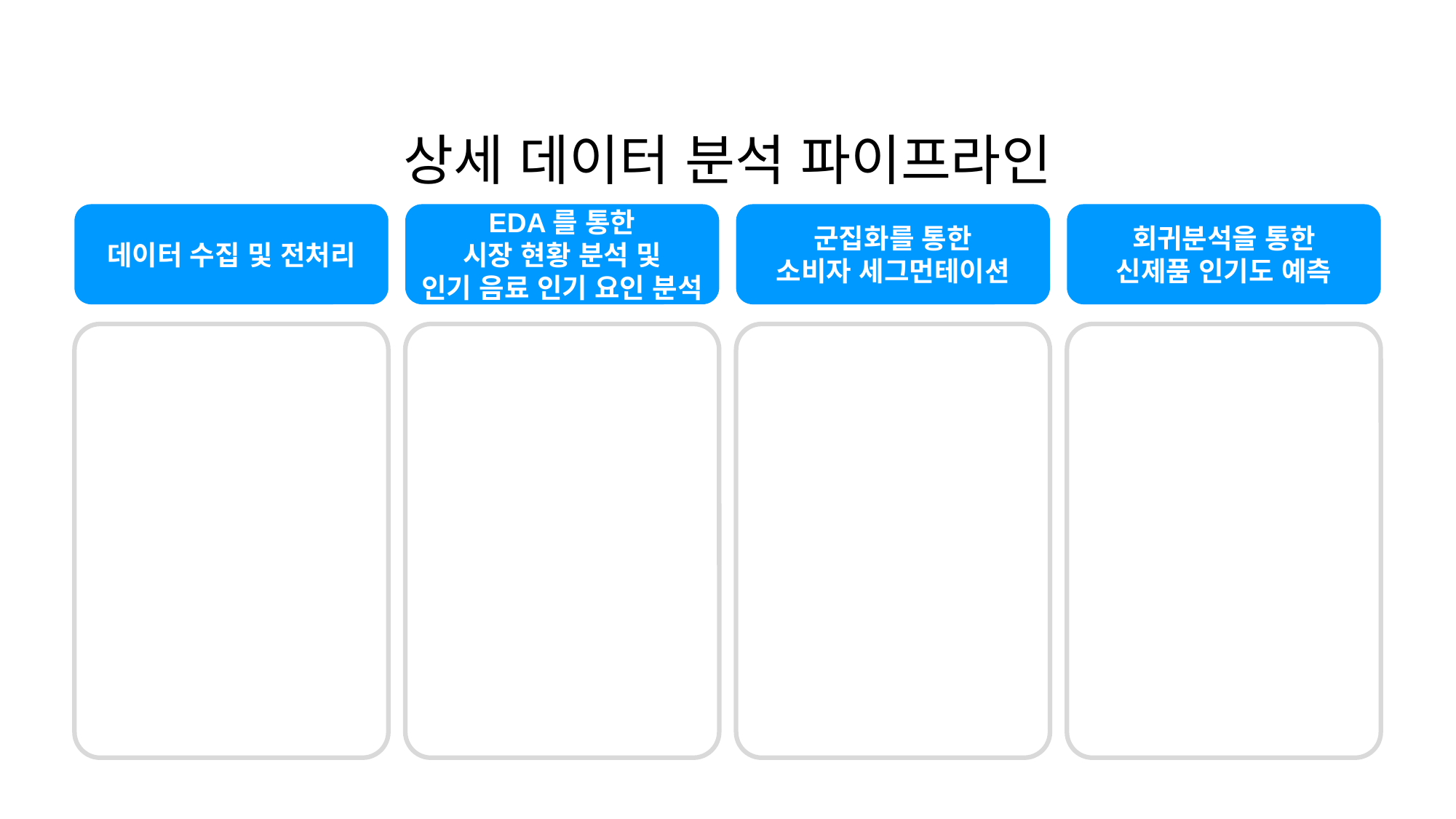

상세 데이터 분석 파이프라인
데이터 수집 및 전처리
EDA를 통한
시장 현황 분석 및
인기 음료 인기 요인 분석
군집화를 통한
소비자 세그먼테이션
회귀분석을 통한
신제품 인기도 예측
데이터 수집 및 전처리
데이터 수집 및 전처리
데이터 수집 및 전처리
데이터 수집 및 전처리